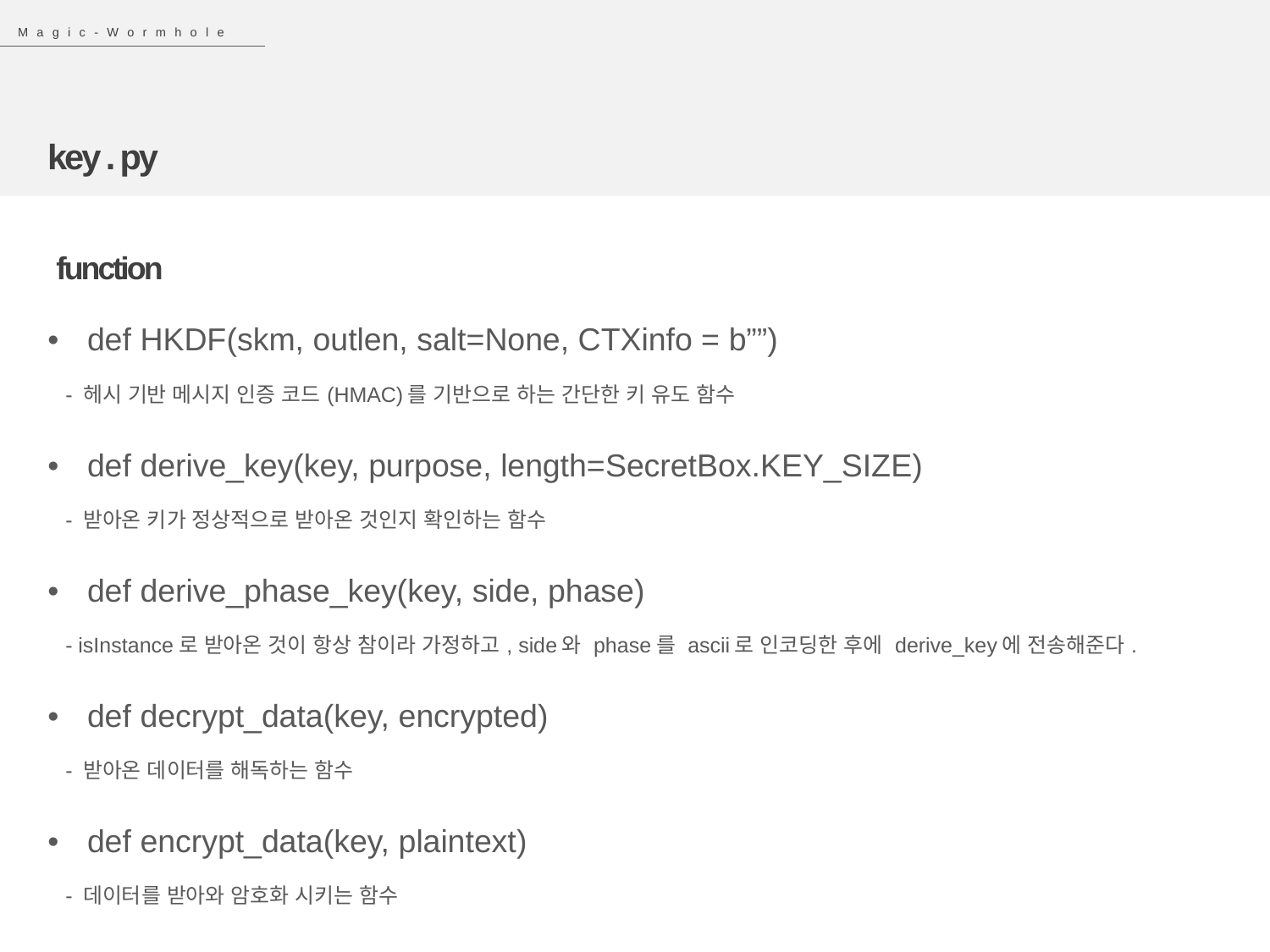

Magic-Wormhole
key . py
 function
| def HKDF(skm, outlen, salt=None, CTXinfo = b””) - 헤시 기반 메시지 인증 코드(HMAC)를 기반으로 하는 간단한 키 유도 함수 def derive\_key(key, purpose, length=SecretBox.KEY\_SIZE) - 받아온 키가 정상적으로 받아온 것인지 확인하는 함수 def derive\_phase\_key(key, side, phase) - isInstance로 받아온 것이 항상 참이라 가정하고, side와 phase를 ascii로 인코딩한 후에 derive\_key에 전송해준다. def decrypt\_data(key, encrypted) - 받아온 데이터를 해독하는 함수 def encrypt\_data(key, plaintext) - 데이터를 받아와 암호화 시키는 함수 |
| --- |